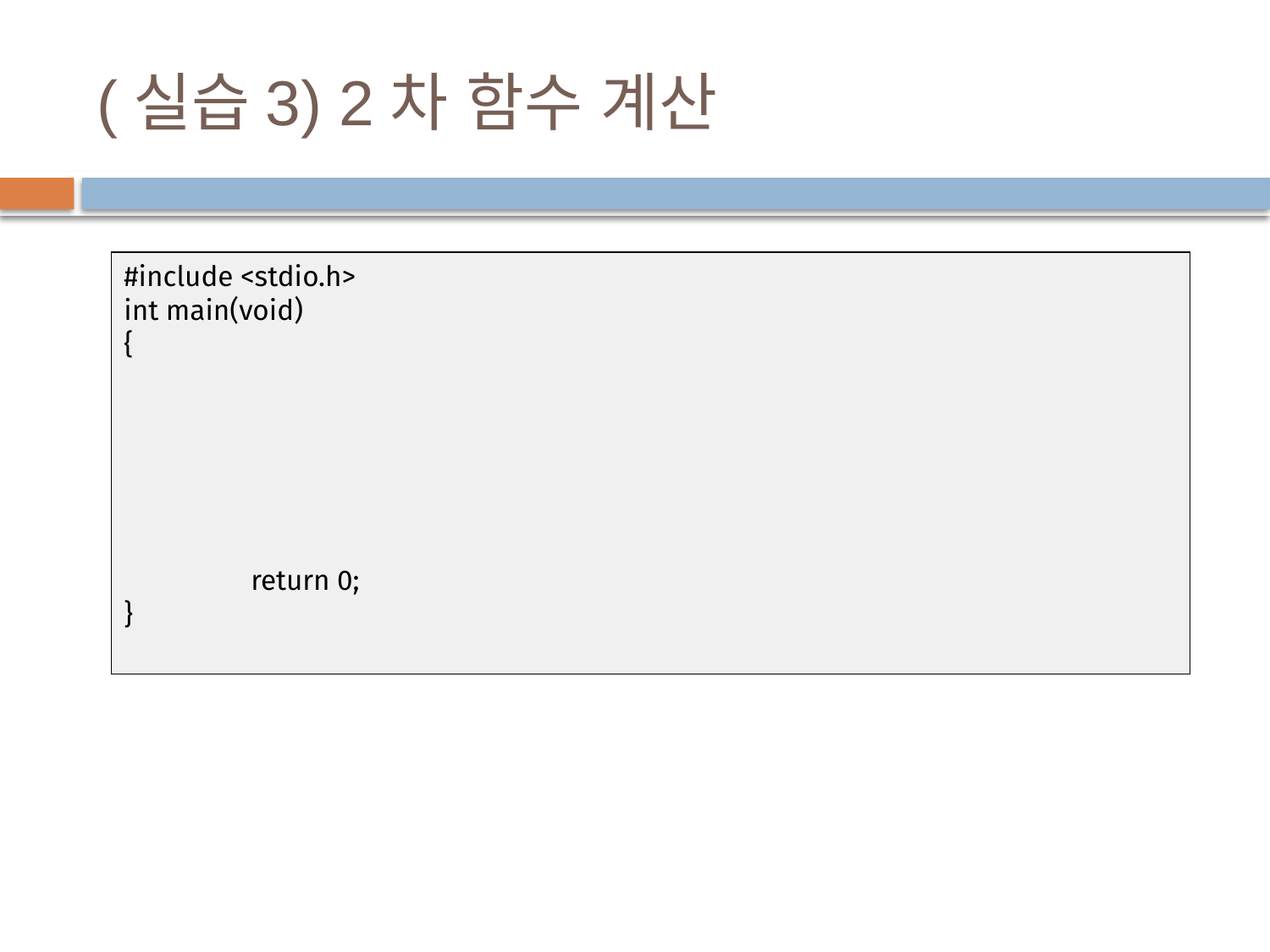

# (실습3) 2차 함수 계산
#include <stdio.h>
int main(void)
{

	return 0;
}